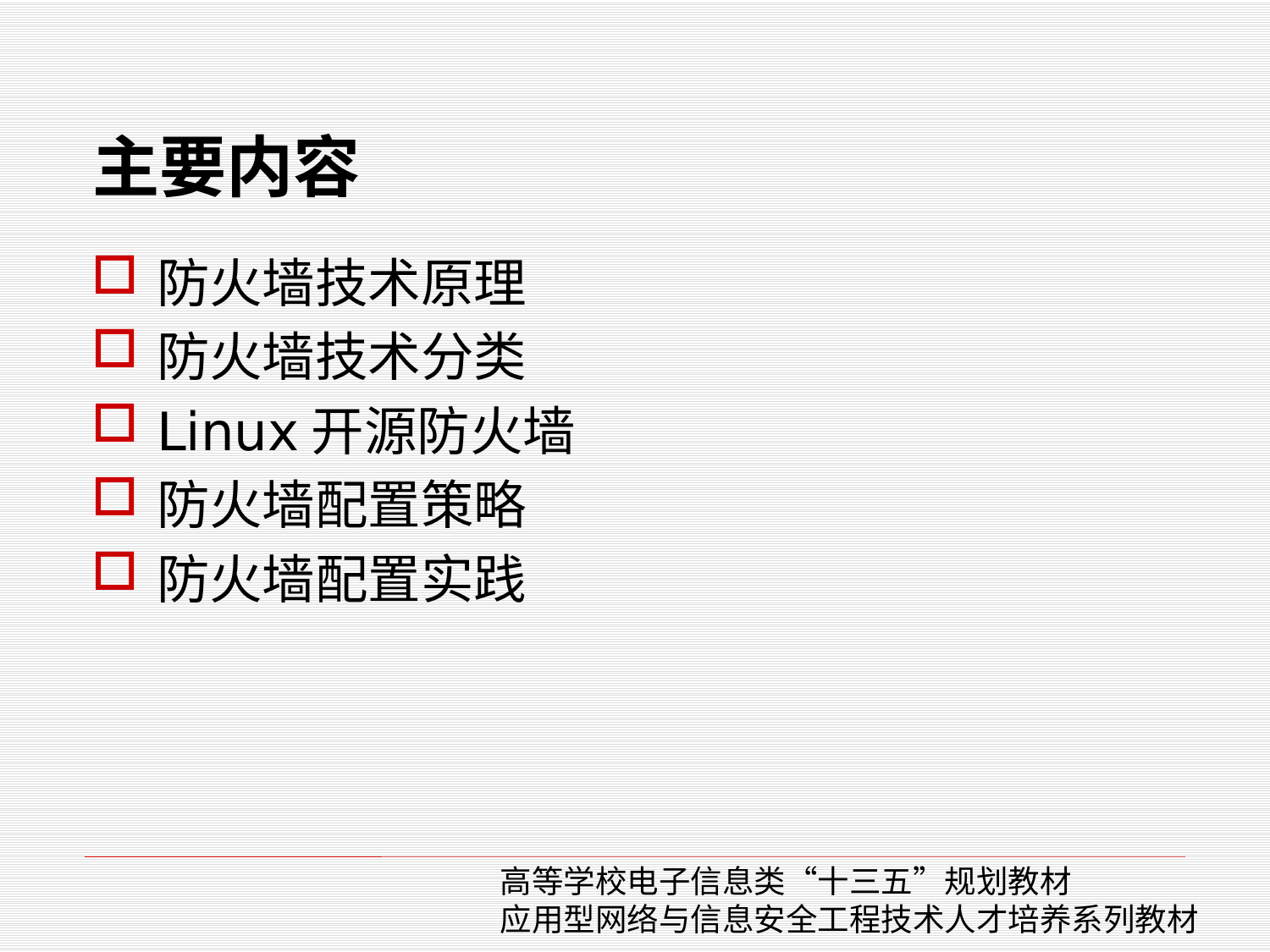

# 主要内容
防火墙技术原理
防火墙技术分类
Linux开源防火墙
防火墙配置策略
防火墙配置实践

高等学校电子信息类“十三五”规划教材
应用型网络与信息安全工程技术人才培养系列教材